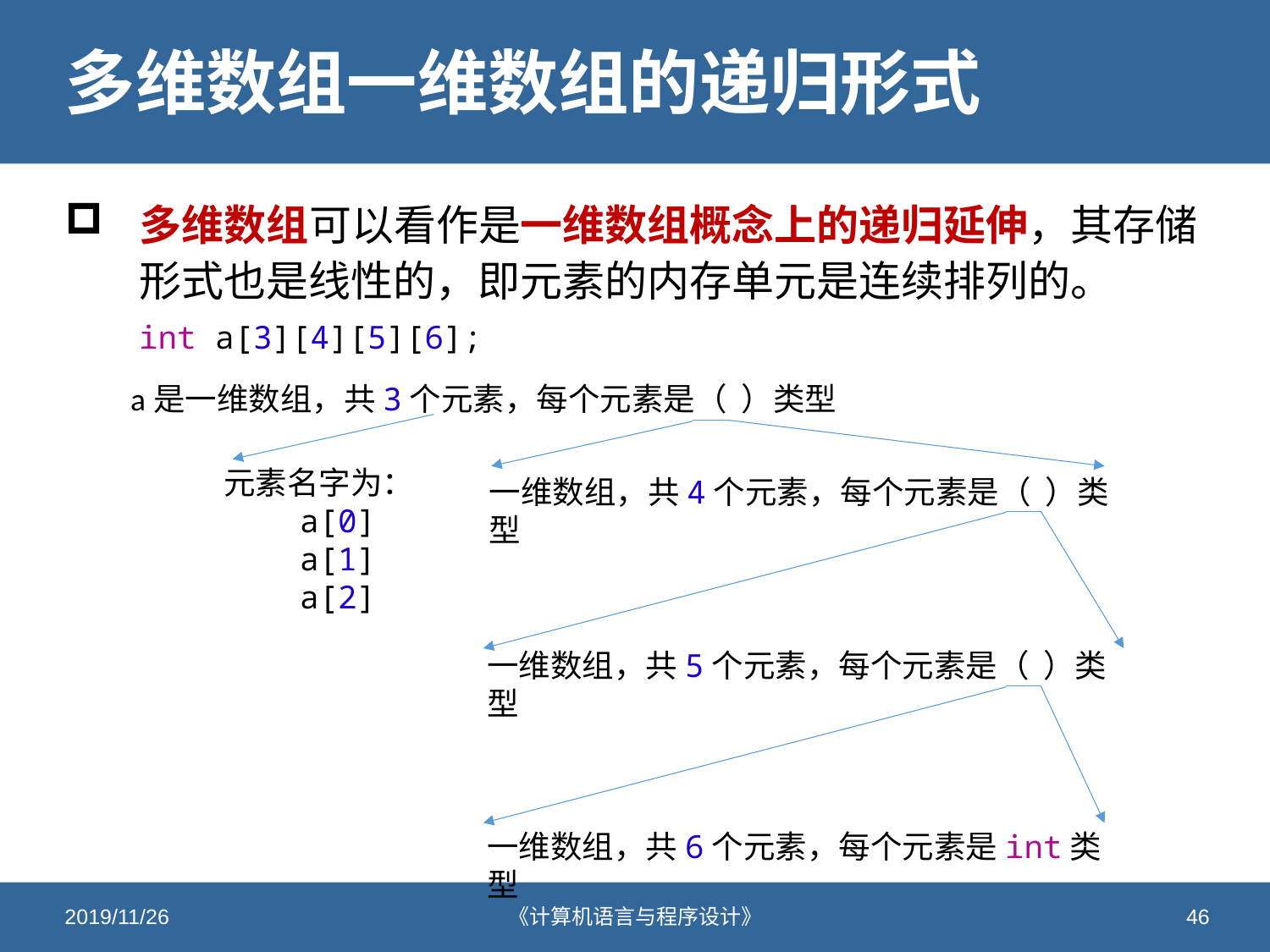

# 多维数组一维数组的递归形式
多维数组可以看作是一维数组概念上的递归延伸，其存储形式也是线性的，即元素的内存单元是连续排列的。
    int a[3][4][5][6];
a是一维数组，共3个元素，每个元素是（  ）类型
元素名字为：
    a[0]
    a[1]
    a[2]
一维数组，共4个元素，每个元素是（  ）类型
一维数组，共5个元素，每个元素是（  ）类型
一维数组，共6个元素，每个元素是int类型
2019/11/26
《计算机语言与程序设计》
46